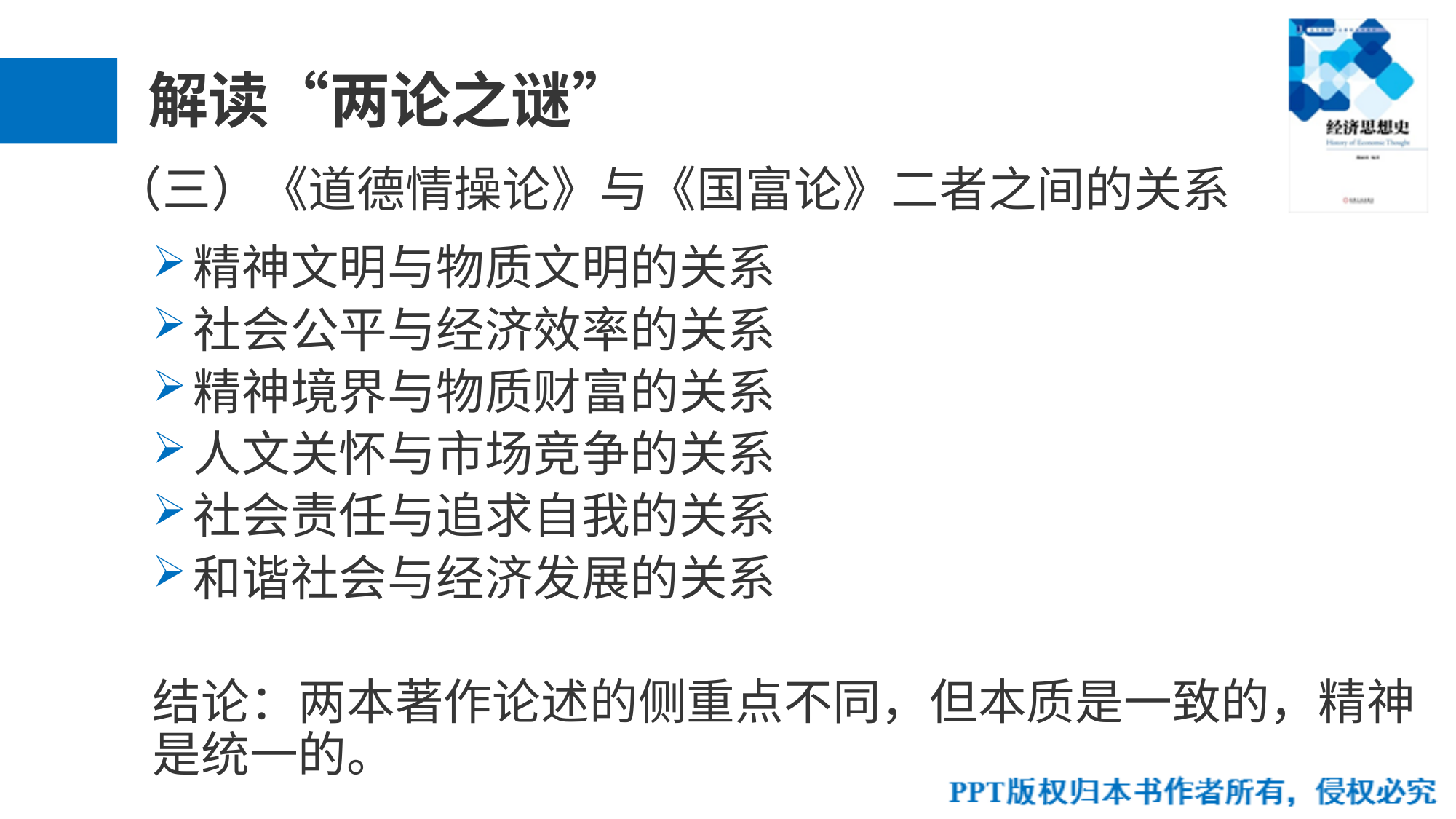

解读“两论之谜”

# （三）《道德情操论》与《国富论》二者之间的关系

精神文明与物质文明的关系
社会公平与经济效率的关系
精神境界与物质财富的关系
人文关怀与市场竞争的关系
社会责任与追求自我的关系
和谐社会与经济发展的关系

结论：两本著作论述的侧重点不同，但本质是一致的，精神是统一的。